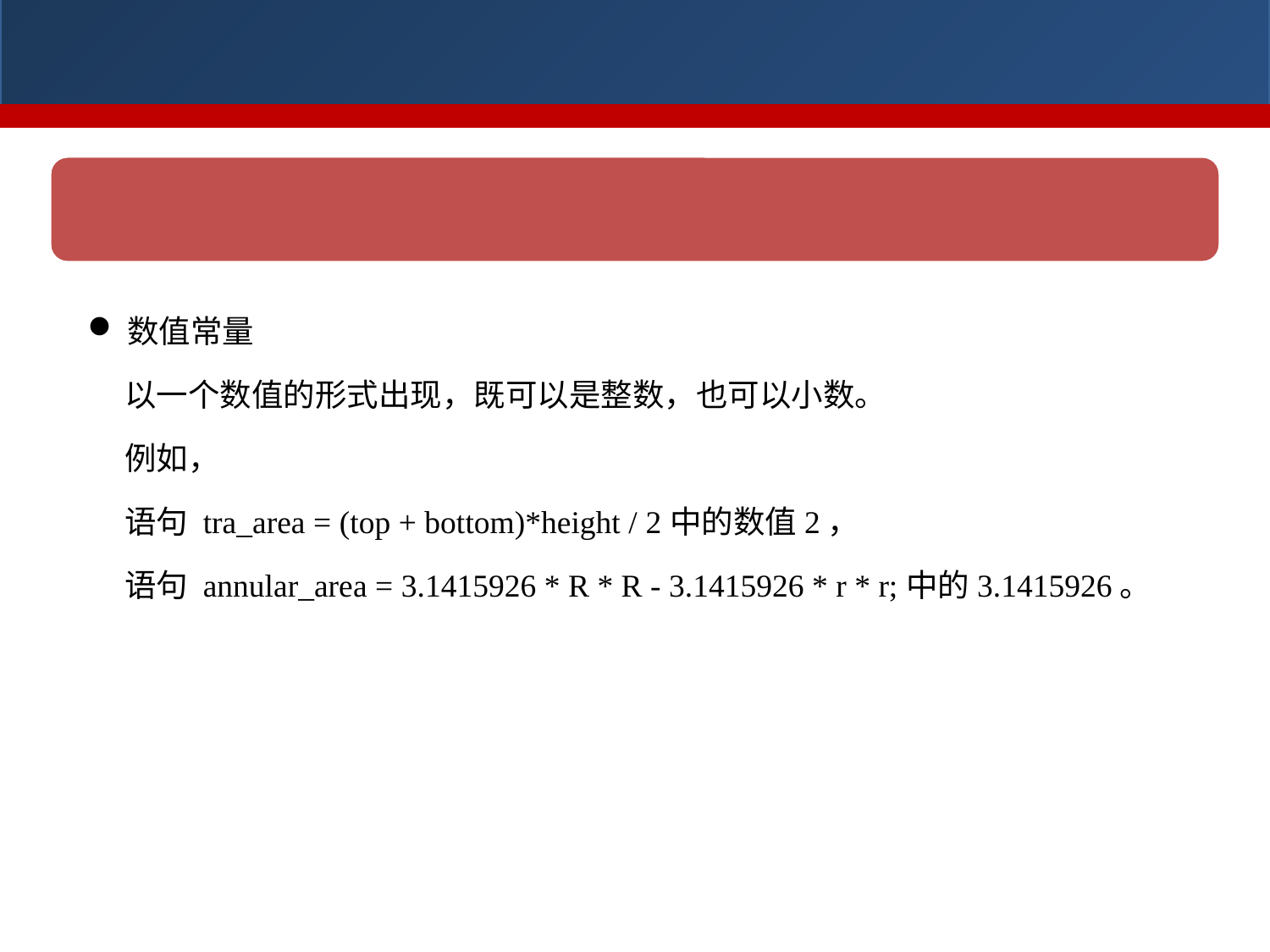

数值常量
以一个数值的形式出现，既可以是整数，也可以小数。
例如，
语句 tra_area = (top + bottom)*height / 2中的数值2，
语句 annular_area = 3.1415926 * R * R - 3.1415926 * r * r;中的3.1415926。